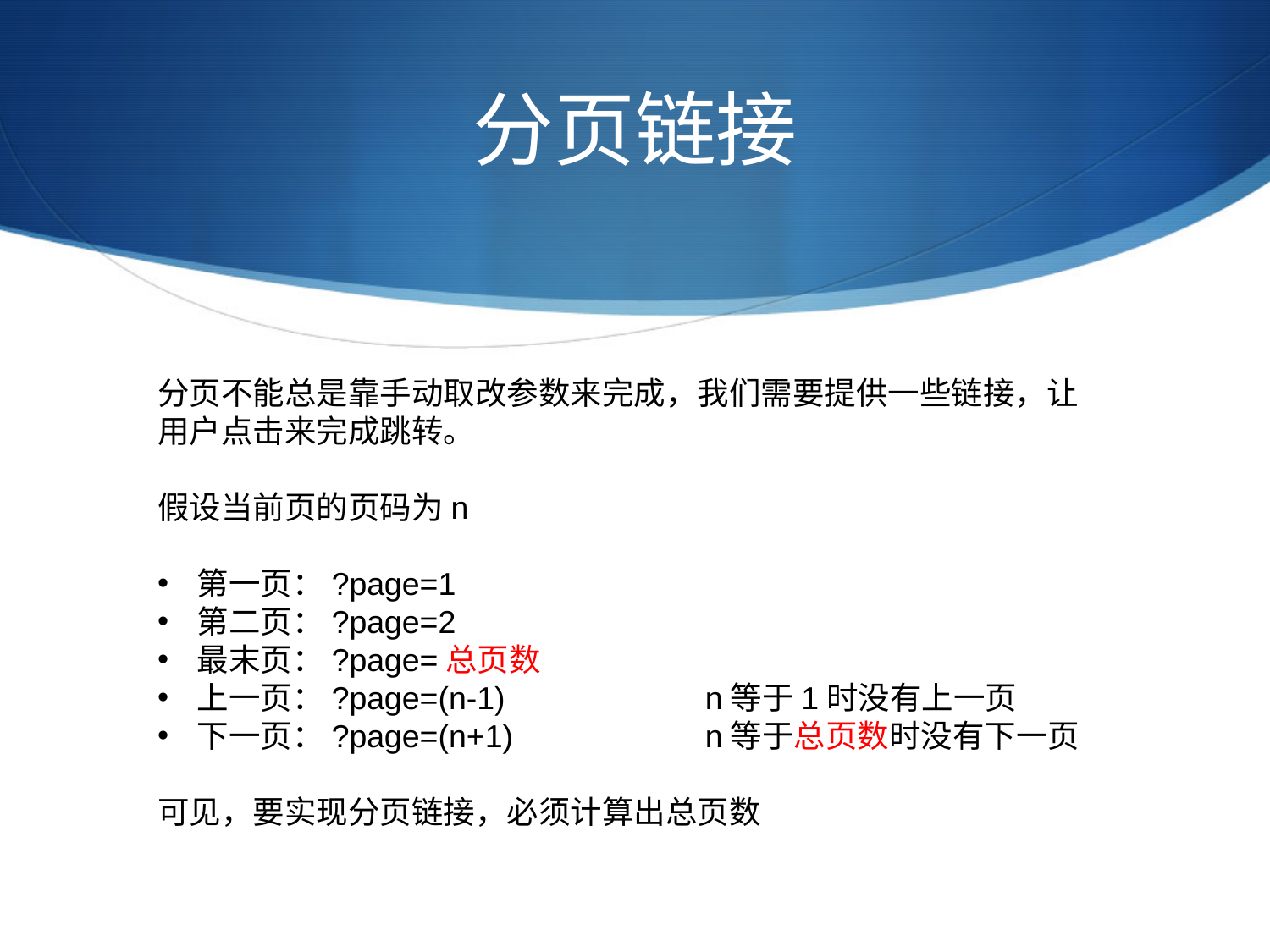

# 分页链接
分页不能总是靠手动取改参数来完成，我们需要提供一些链接，让用户点击来完成跳转。

假设当前页的页码为n

第一页：?page=1
第二页：?page=2
最末页：?page=总页数
上一页：?page=(n-1) 		n等于1时没有上一页
下一页：?page=(n+1) 		n等于总页数时没有下一页

可见，要实现分页链接，必须计算出总页数